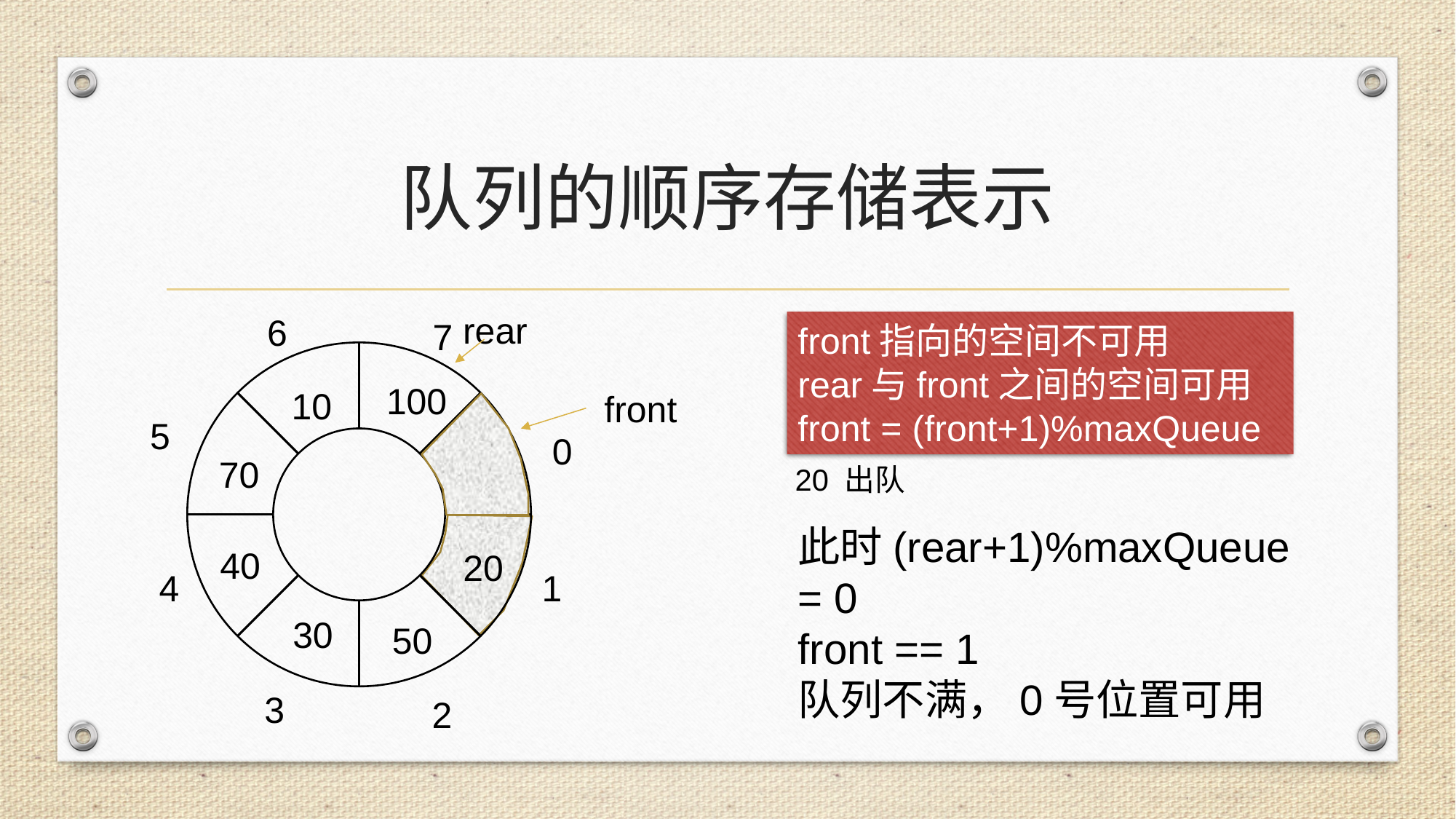

# 队列的顺序存储表示
rear
6
7
front指向的空间不可用
rear与front之间的空间可用
front = (front+1)%maxQueue

100
10
front

5
0
70
20 出队
此时(rear+1)%maxQueue = 0
front == 1
队列不满，0号位置可用

40
20
4
1
30
50
3
2